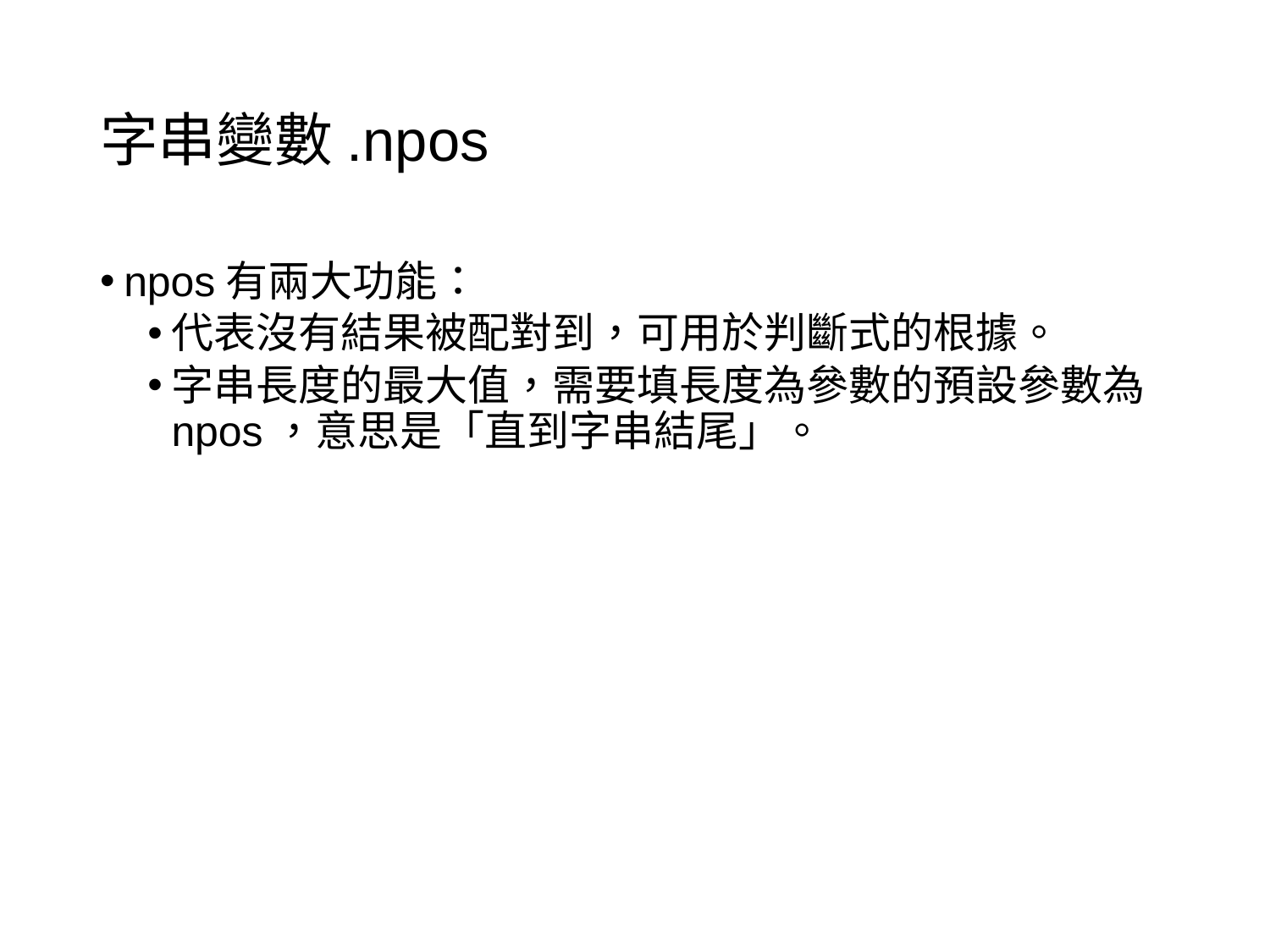

# 字串變數.npos
npos有兩大功能：
代表沒有結果被配對到，可用於判斷式的根據。
字串長度的最大值，需要填長度為參數的預設參數為npos，意思是「直到字串結尾」。